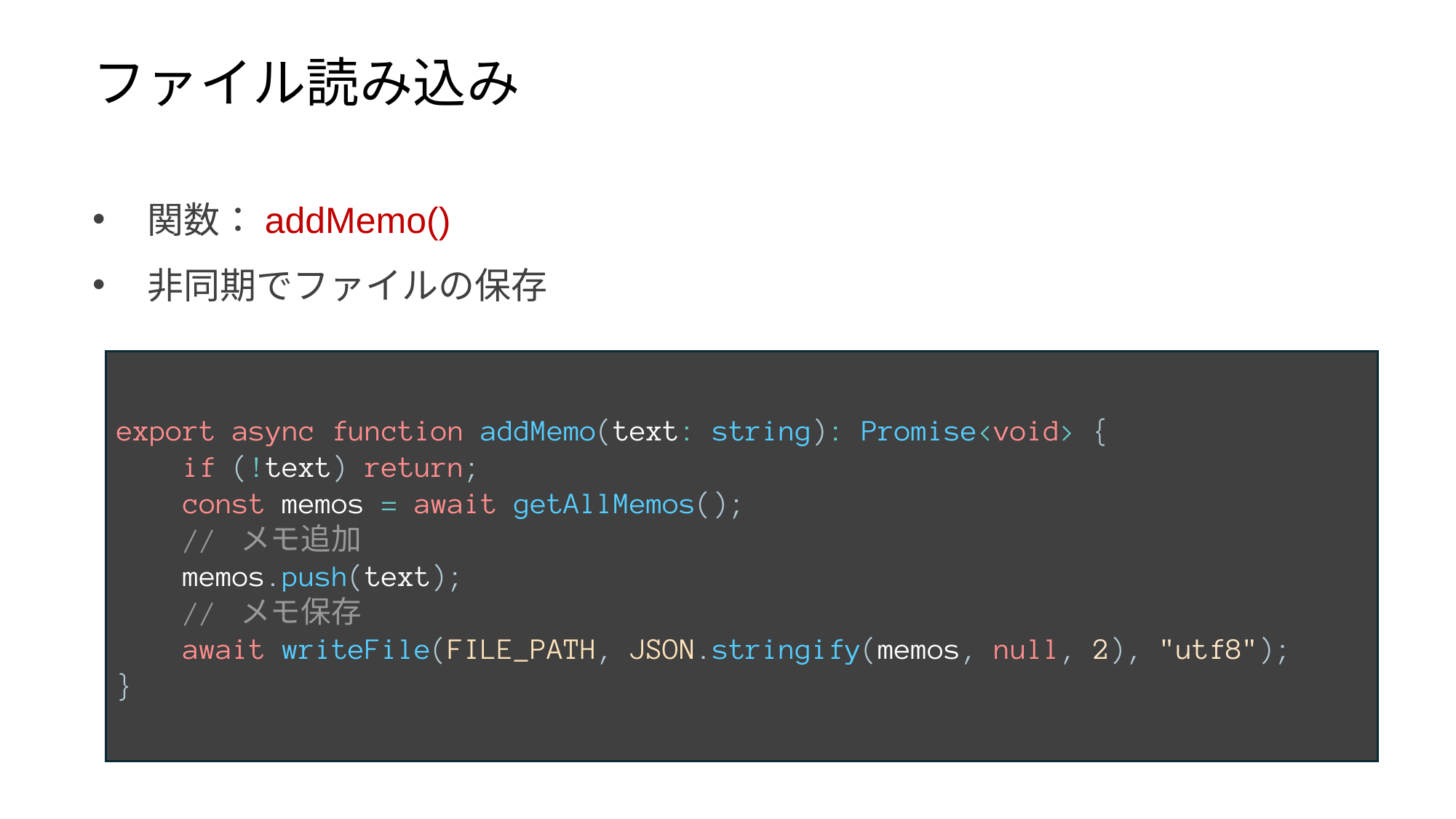

ファイル読み込み
関数：addMemo()
非同期でファイルの保存
export async function addMemo(text: string): Promise<void> {
    if (!text) return;
    const memos = await getAllMemos();
    // メモ追加
    memos.push(text);
    // メモ保存
    await writeFile(FILE_PATH, JSON.stringify(memos, null, 2), "utf8");
}